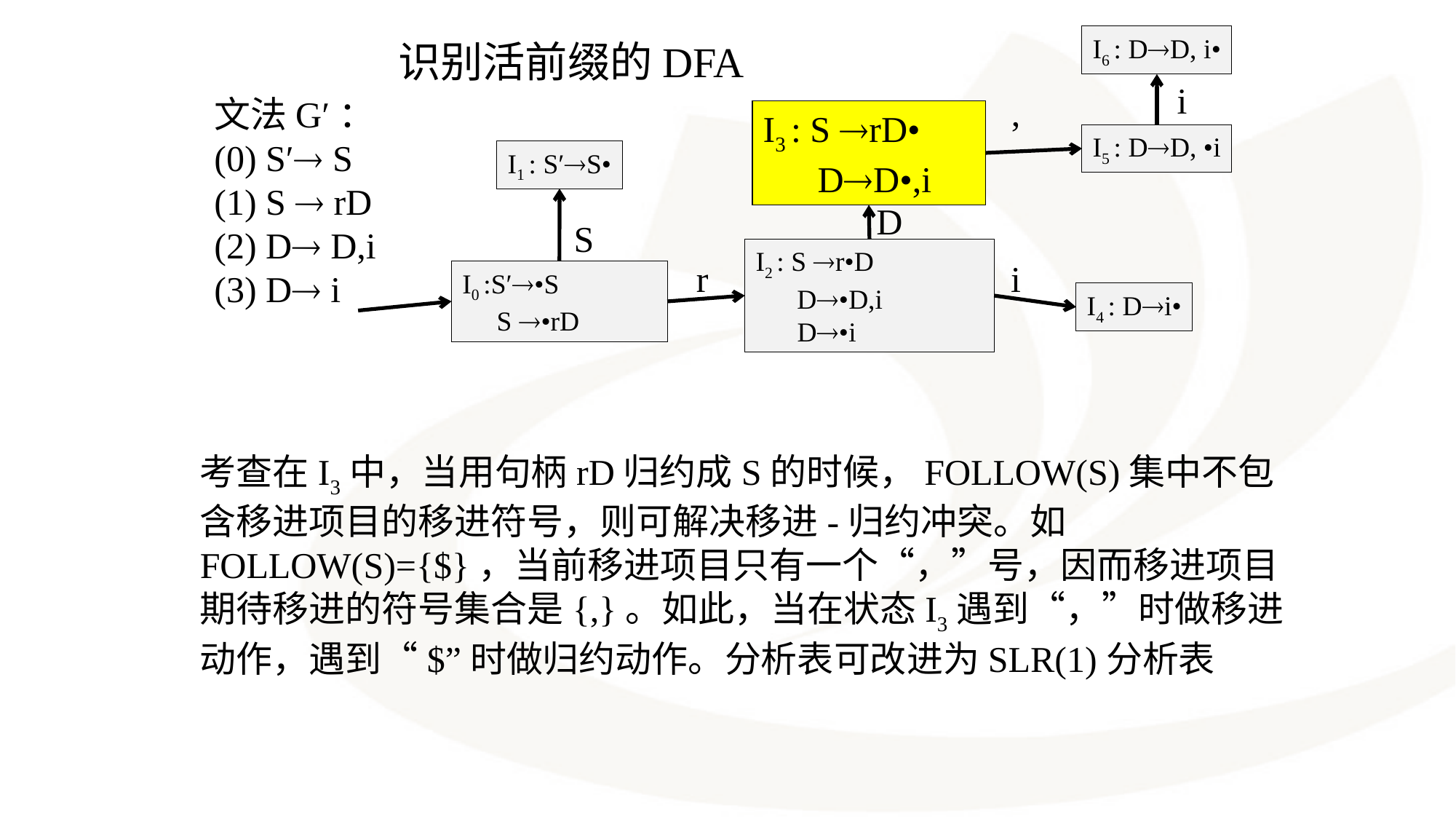

例子
I6 : D→D, i•
识别活前缀的DFA
i
,
文法G′：
(0) S′→ S
(1) S → rD
(2) D→ D,i
(3) D→ i
I3 : S →rD•
      D→D•,i
I5 : D→D, •i
I1 : S′→S•
D
S
I2 : S →r•D
      D→•D,i
      D→•i
r
i
I0 :S′→•S
     S →•rD
I4 : D→i•
考查在I3中，当用句柄rD归约成S的时候，FOLLOW(S)集中不包含移进项目的移进符号，则可解决移进-归约冲突。如FOLLOW(S)={$}，当前移进项目只有一个“，”号，因而移进项目期待移进的符号集合是{,}。如此，当在状态I3遇到“，”时做移进动作，遇到“$”时做归约动作。分析表可改进为SLR(1)分析表
157